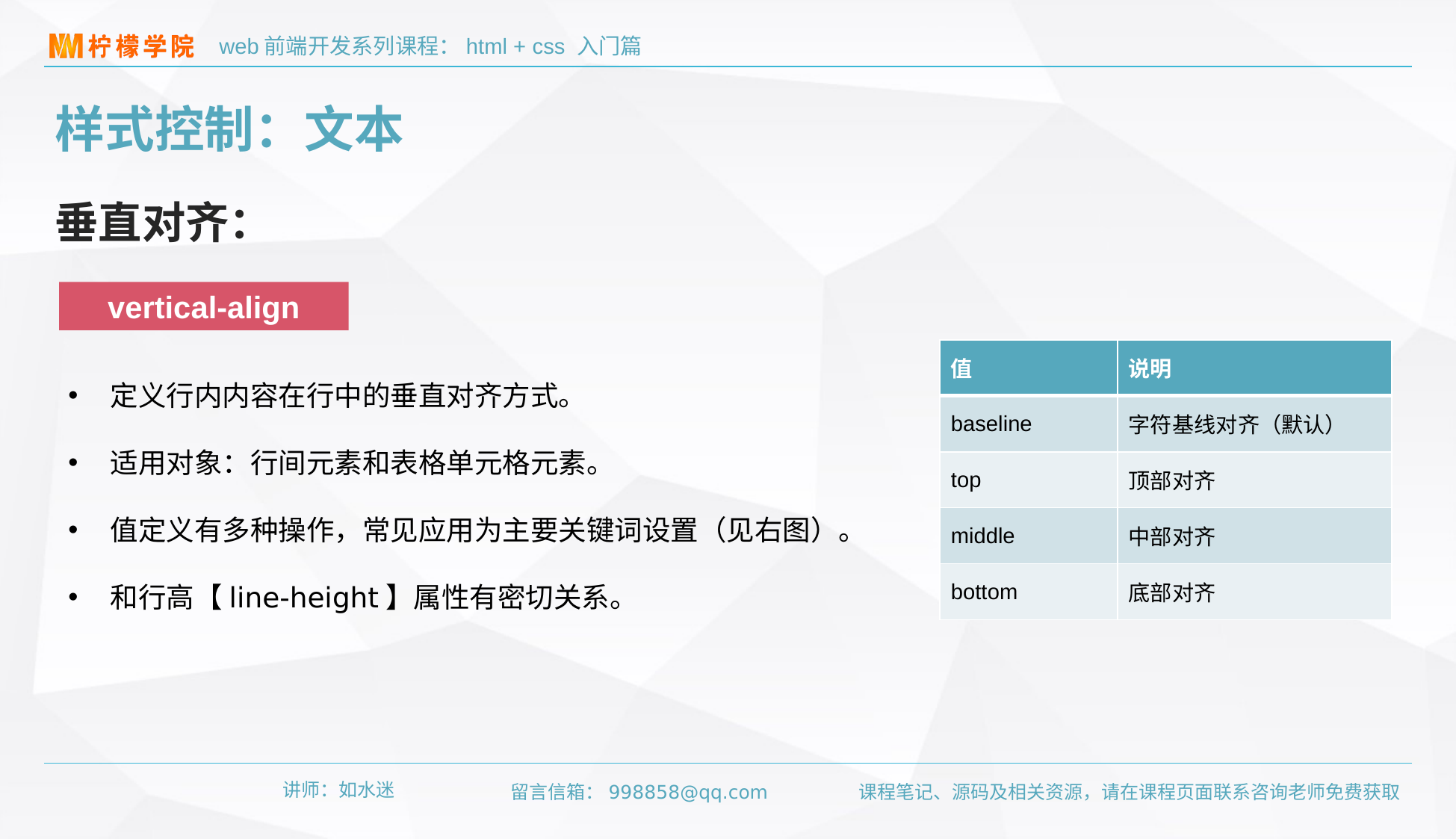

样式控制：文本
垂直对齐：
vertical-align
定义行内内容在行中的垂直对齐方式。
适用对象：行间元素和表格单元格元素。
值定义有多种操作，常见应用为主要关键词设置（见右图）。
和行高【line-height】属性有密切关系。
| 值 | 说明 |
| --- | --- |
| baseline | 字符基线对齐（默认） |
| top | 顶部对齐 |
| middle | 中部对齐 |
| bottom | 底部对齐 |